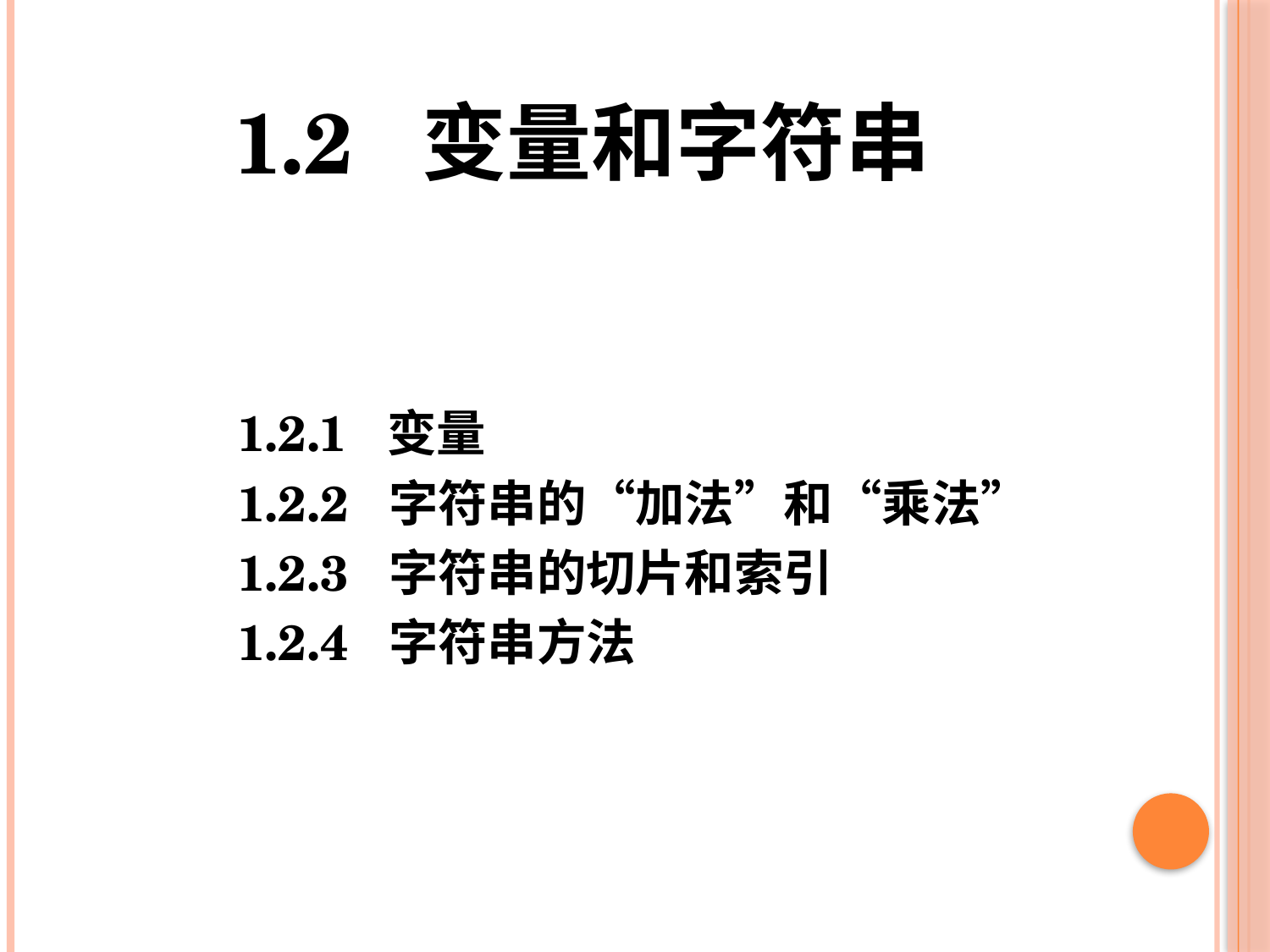

# 1.2  变量和字符串
1.2.1  变量
1.2.2  字符串的“加法”和“乘法”
1.2.3  字符串的切片和索引
1.2.4  字符串方法